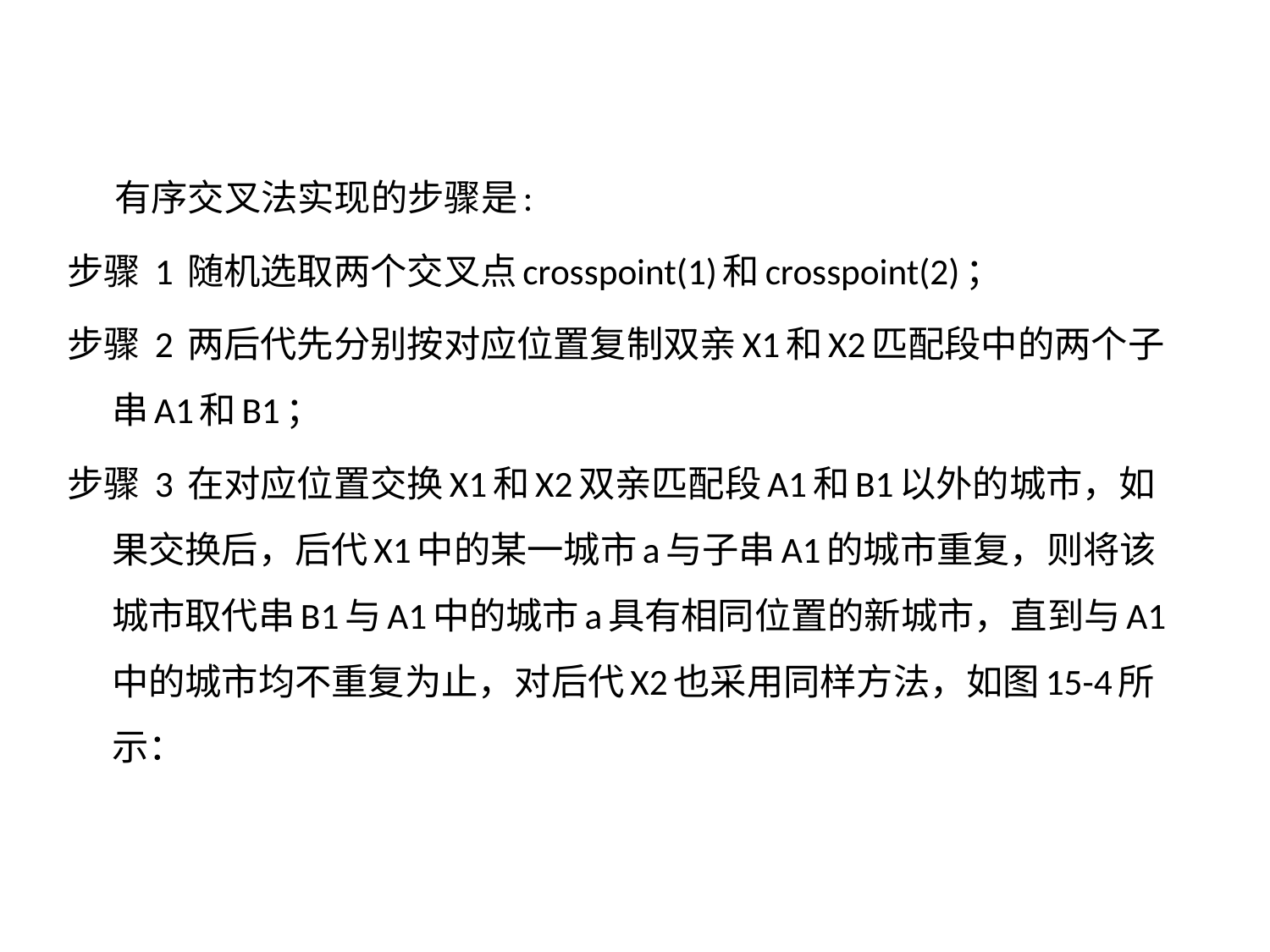

有序交叉法实现的步骤是:
步骤 1 随机选取两个交叉点crosspoint(1)和crosspoint(2)；
步骤 2 两后代先分别按对应位置复制双亲X1和X2匹配段中的两个子串A1和B1；
步骤 3 在对应位置交换X1和X2双亲匹配段A1和B1以外的城市，如果交换后，后代X1中的某一城市a与子串A1的城市重复，则将该城市取代串B1与A1中的城市a具有相同位置的新城市，直到与A1中的城市均不重复为止，对后代X2也采用同样方法，如图15-4所示：